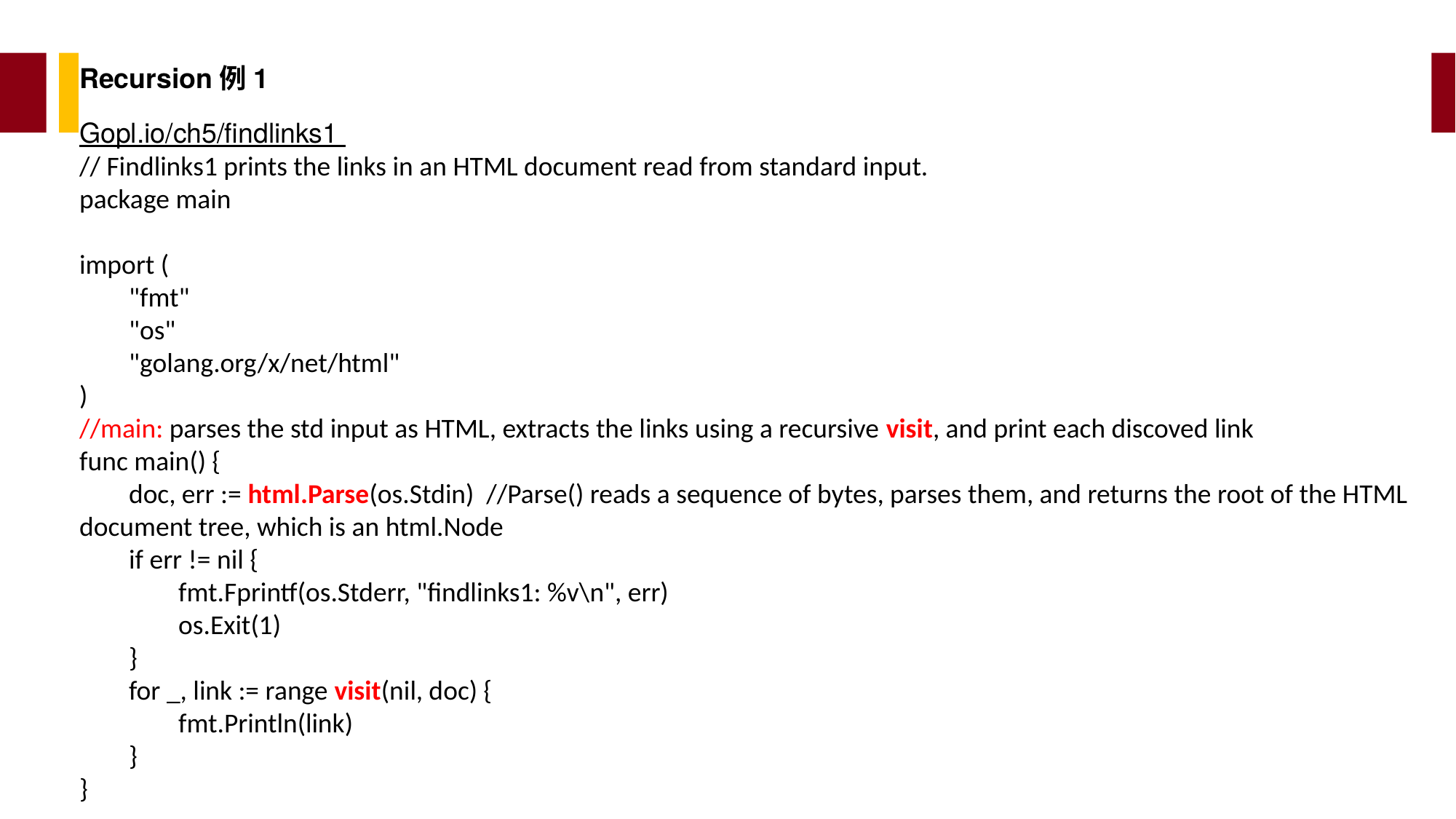

Recursion例1

Gopl.io/ch5/findlinks1
// Findlinks1 prints the links in an HTML document read from standard input.
package main

import (
        "fmt"
        "os"
        "golang.org/x/net/html"
)
//main: parses the std input as HTML, extracts the links using a recursive visit, and print each discoved link
func main() {
        doc, err := html.Parse(os.Stdin)  //Parse() reads a sequence of bytes, parses them, and returns the root of the HTML document tree, which is an html.Node
        if err != nil {
                fmt.Fprintf(os.Stderr, "findlinks1: %v\n", err)
                os.Exit(1)
        }
        for _, link := range visit(nil, doc) {
                fmt.Println(link)
        }
}